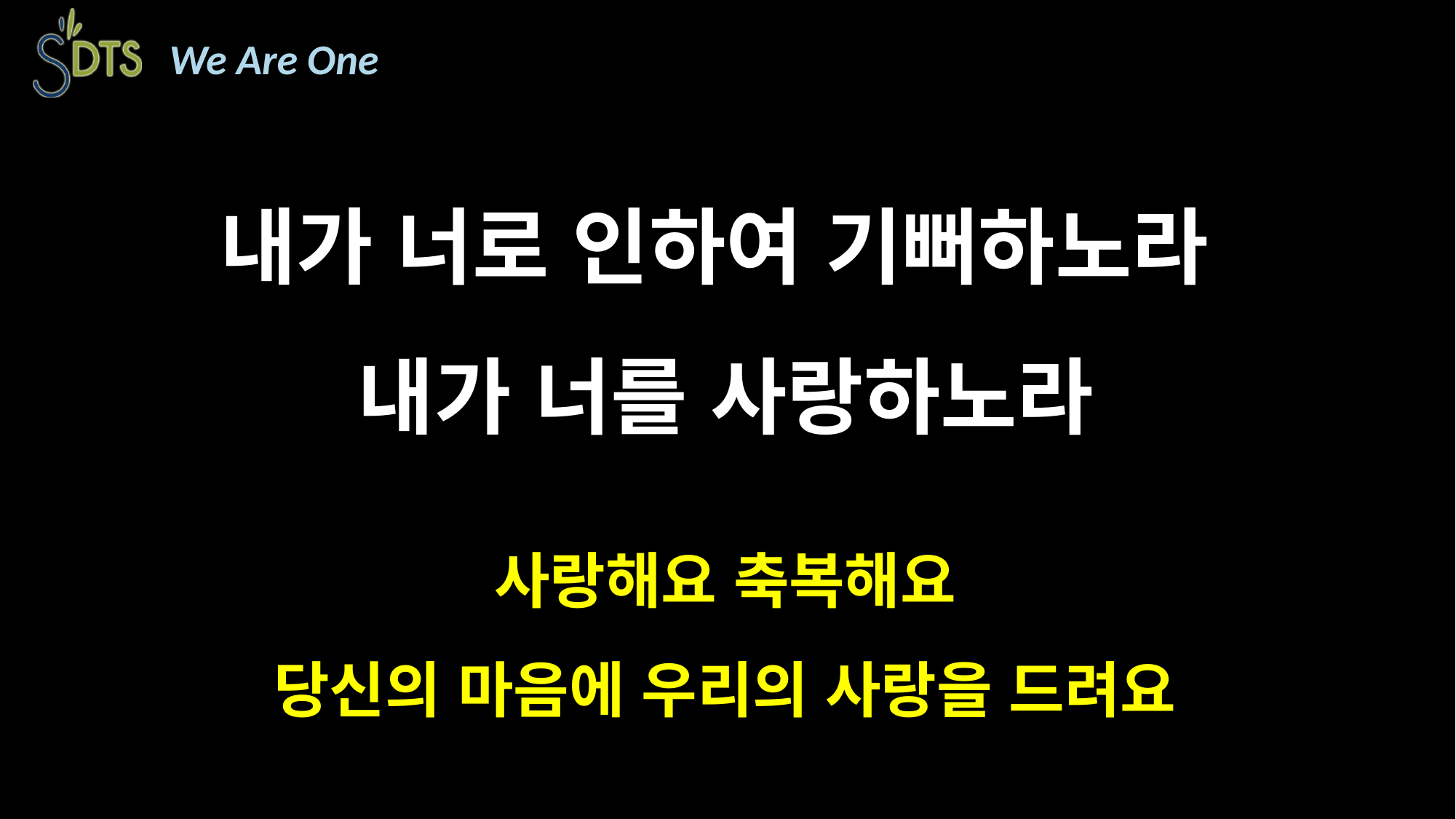

내가 너로 인하여 기뻐하노라
내가 너를 사랑하노라
사랑해요 축복해요
당신의 마음에 우리의 사랑을 드려요